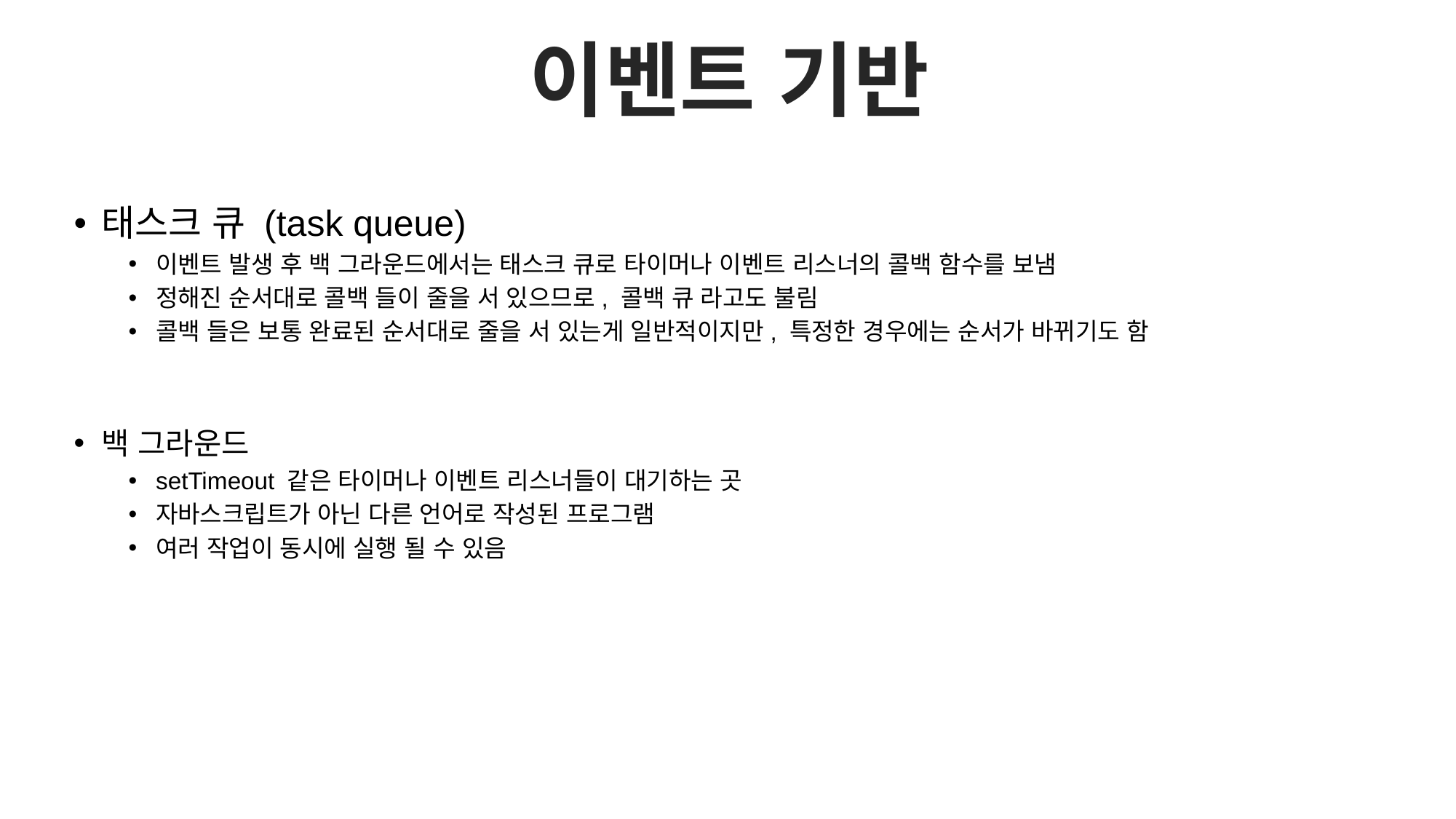

이벤트 기반
태스크 큐 (task queue)
이벤트 발생 후 백 그라운드에서는 태스크 큐로 타이머나 이벤트 리스너의 콜백 함수를 보냄
정해진 순서대로 콜백 들이 줄을 서 있으므로, 콜백 큐 라고도 불림
콜백 들은 보통 완료된 순서대로 줄을 서 있는게 일반적이지만, 특정한 경우에는 순서가 바뀌기도 함

백 그라운드
setTimeout 같은 타이머나 이벤트 리스너들이 대기하는 곳
자바스크립트가 아닌 다른 언어로 작성된 프로그램
여러 작업이 동시에 실행 될 수 있음